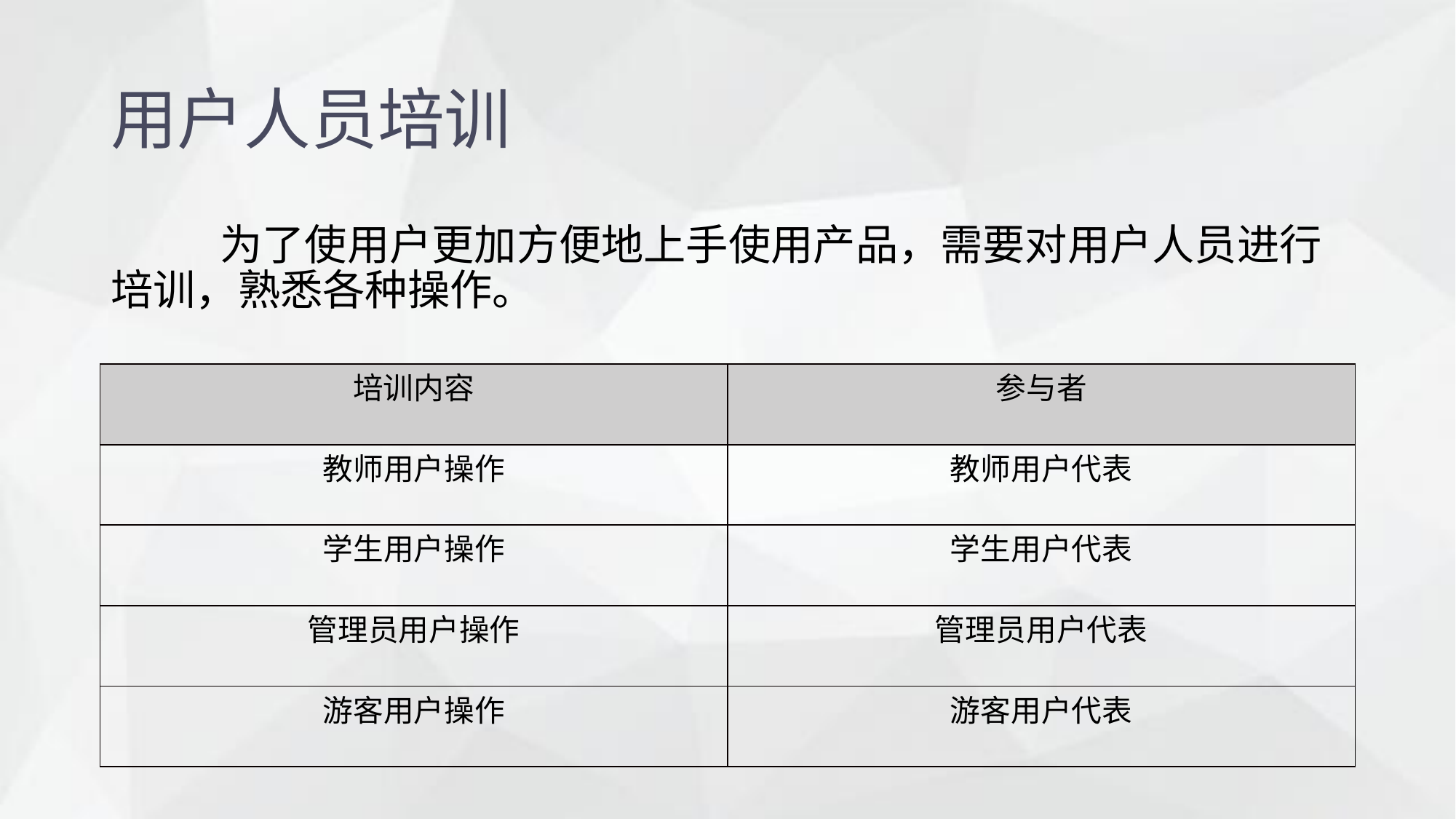

用户人员培训
	为了使用户更加方便地上手使用产品，需要对用户人员进行培训，熟悉各种操作。
| 培训内容 | 参与者 |
| --- | --- |
| 教师用户操作 | 教师用户代表 |
| 学生用户操作 | 学生用户代表 |
| 管理员用户操作 | 管理员用户代表 |
| 游客用户操作 | 游客用户代表 |